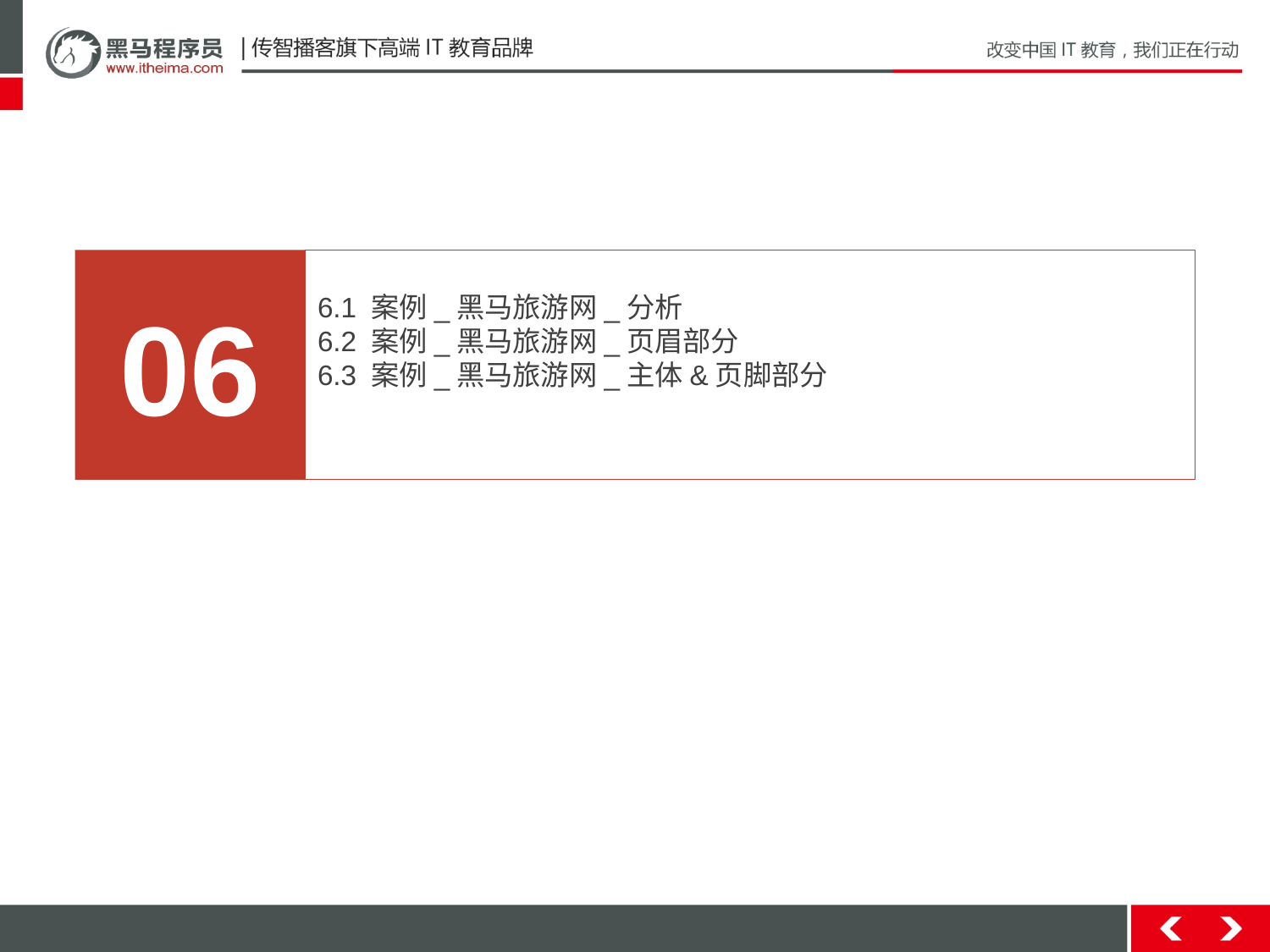

06

6.1 案例_黑马旅游网_分析
6.2 案例_黑马旅游网_页眉部分
6.3 案例_黑马旅游网_主体&页脚部分